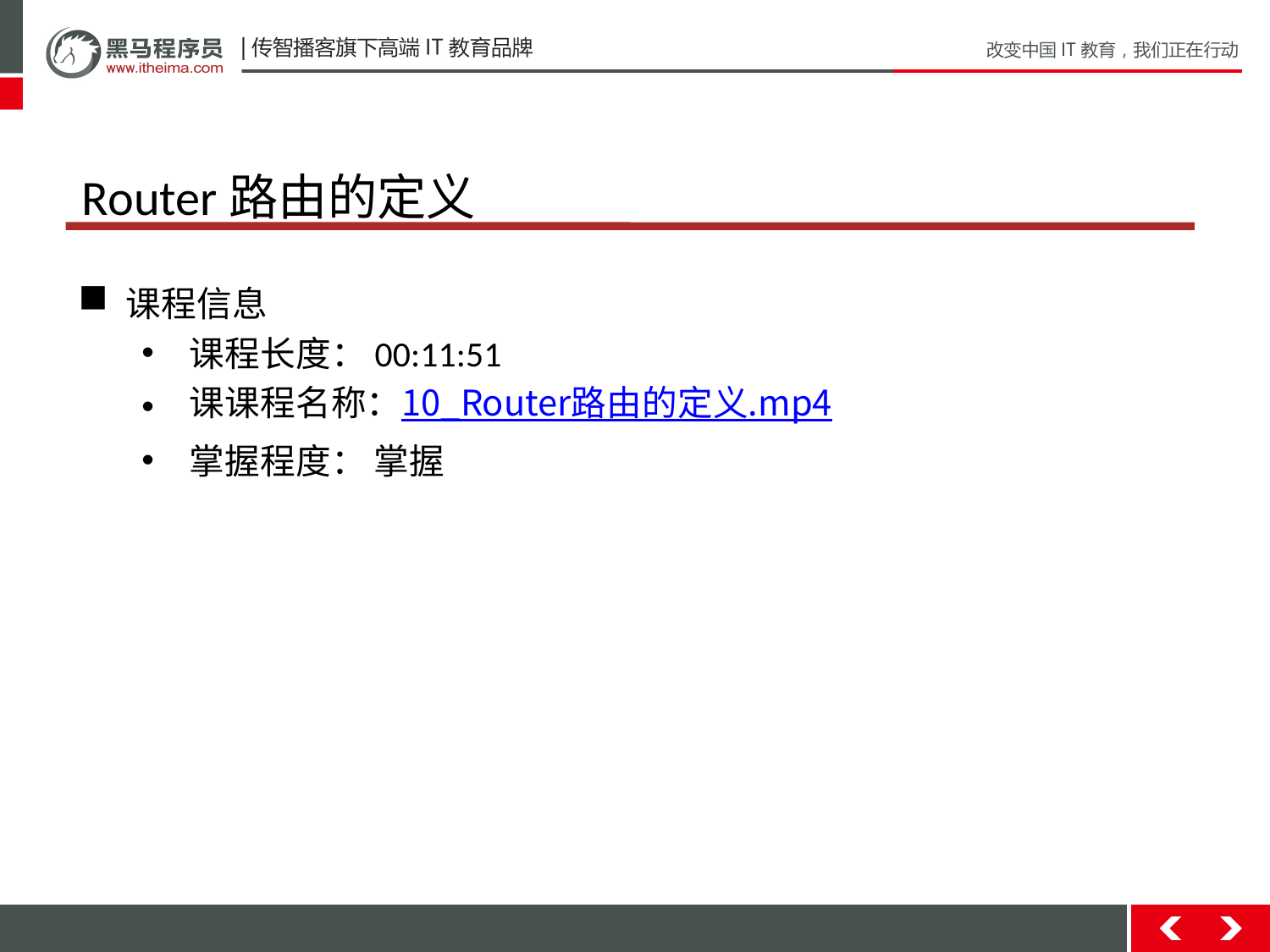

# Router路由的定义

课程信息
课程长度：00:11:51
课课程名称：10_Router路由的定义.mp4
掌握程度： 掌握